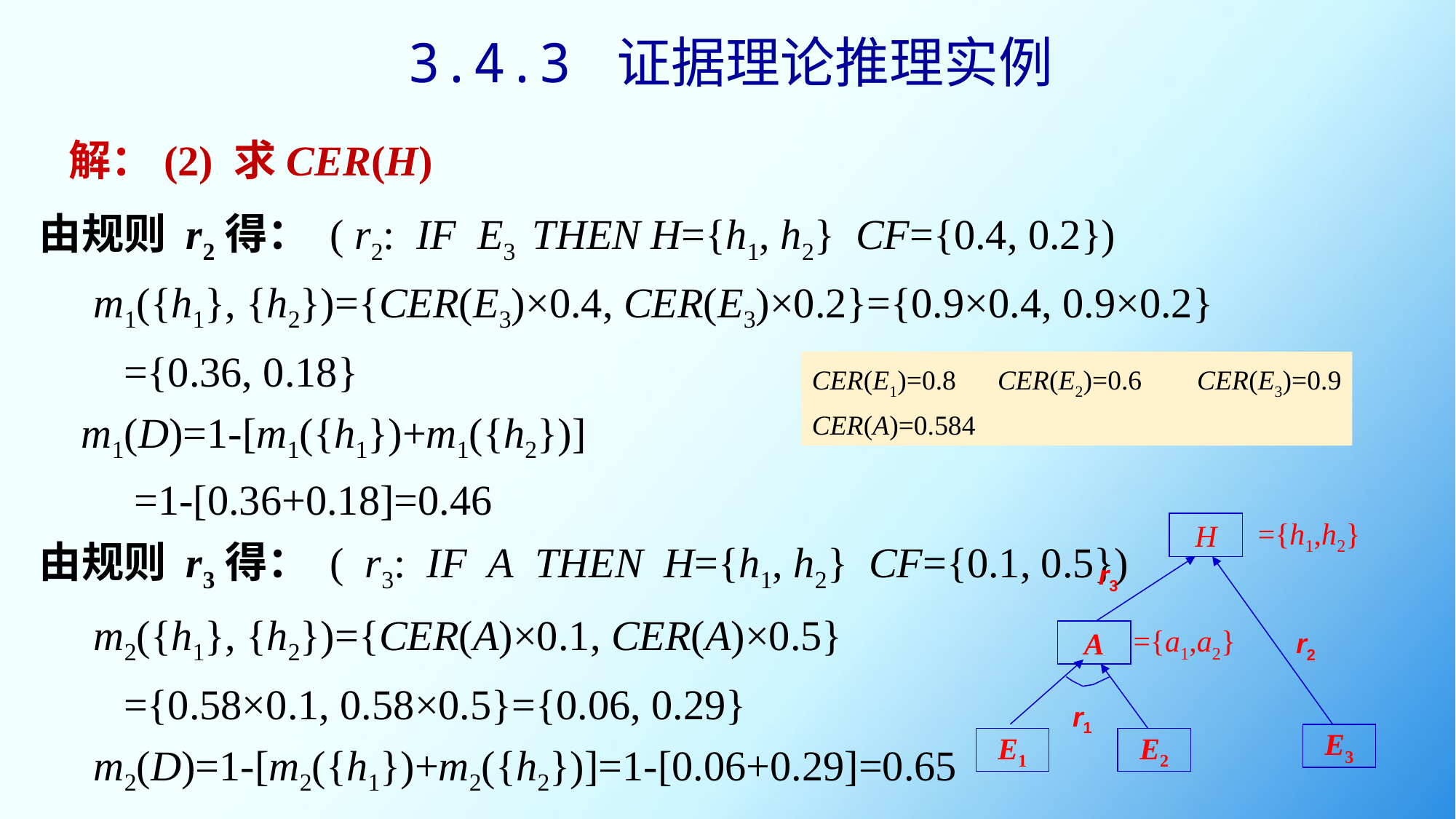

3.4.3 证据理论推理实例
  解：(2) 求CER(H)
由规则 r2得： ( r2:  IF  E3  THEN H={h1, h2}  CF={0.4, 0.2})
	m1({h1}, {h2})={CER(E3)×0.4, CER(E3)×0.2}={0.9×0.4, 0.9×0.2}
        ={0.36, 0.18}
    m1(D)=1-[m1({h1})+m1({h2})]
         =1-[0.36+0.18]=0.46
由规则 r3得： (  r3:  IF  A  THEN  H={h1, h2}  CF={0.1, 0.5})
	m2({h1}, {h2})={CER(A)×0.1, CER(A)×0.5}
        ={0.58×0.1, 0.58×0.5}={0.06, 0.29}
m2(D)=1-[m2({h1})+m2({h2})]=1-[0.06+0.29]=0.65
CER(E1)=0.8      CER(E2)=0.6        CER(E3)=0.9
CER(A)=0.584
H
={h1,h2}
r3

A
={a1,a2}
r2

r1
E3
E1
E2